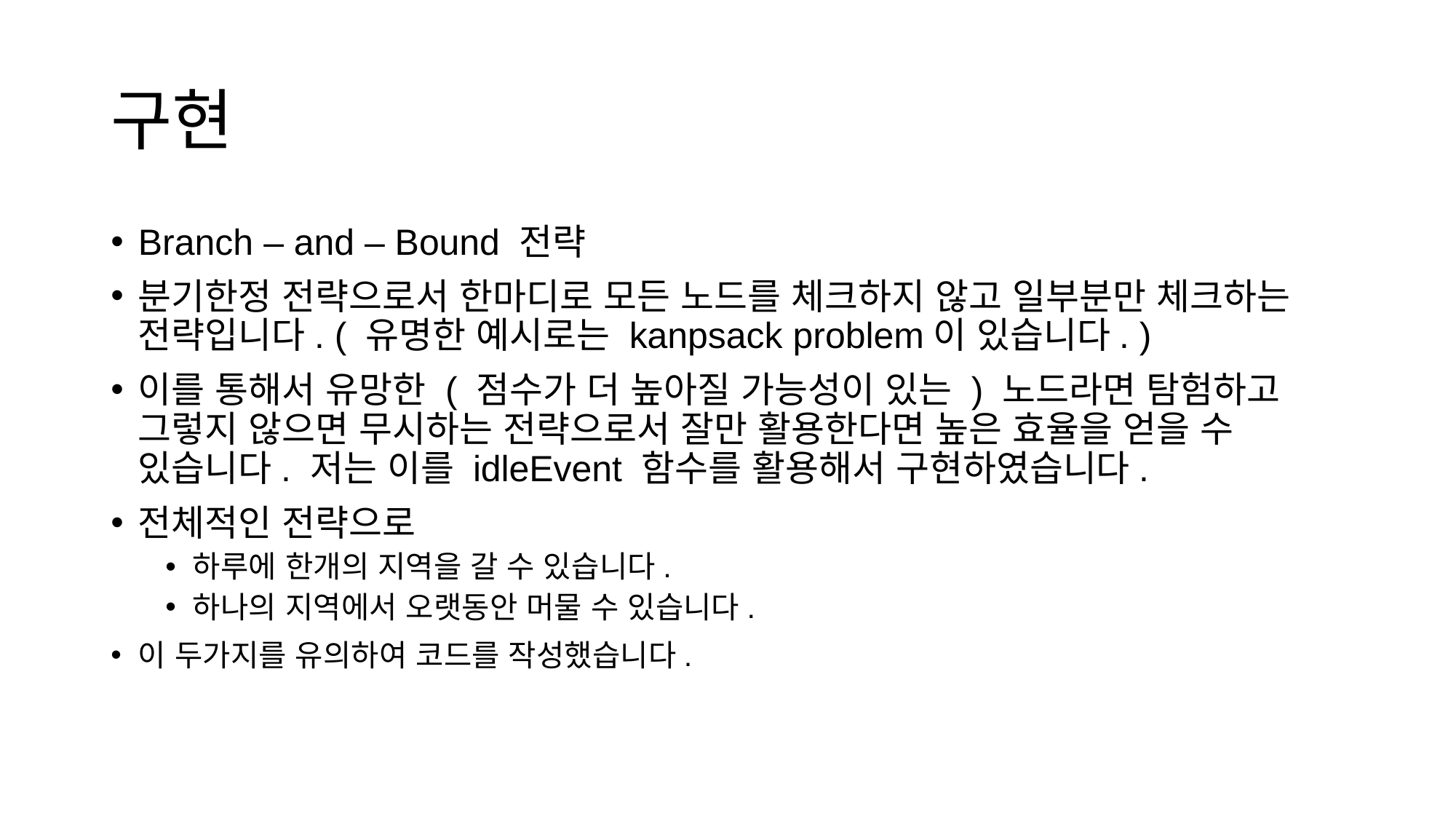

# 구현
Branch – and – Bound 전략
분기한정 전략으로서 한마디로 모든 노드를 체크하지 않고 일부분만 체크하는 전략입니다. ( 유명한 예시로는 kanpsack problem이 있습니다. )
이를 통해서 유망한 ( 점수가 더 높아질 가능성이 있는 ) 노드라면 탐험하고 그렇지 않으면 무시하는 전략으로서 잘만 활용한다면 높은 효율을 얻을 수 있습니다. 저는 이를 idleEvent 함수를 활용해서 구현하였습니다.
전체적인 전략으로
하루에 한개의 지역을 갈 수 있습니다.
하나의 지역에서 오랫동안 머물 수 있습니다.
이 두가지를 유의하여 코드를 작성했습니다.